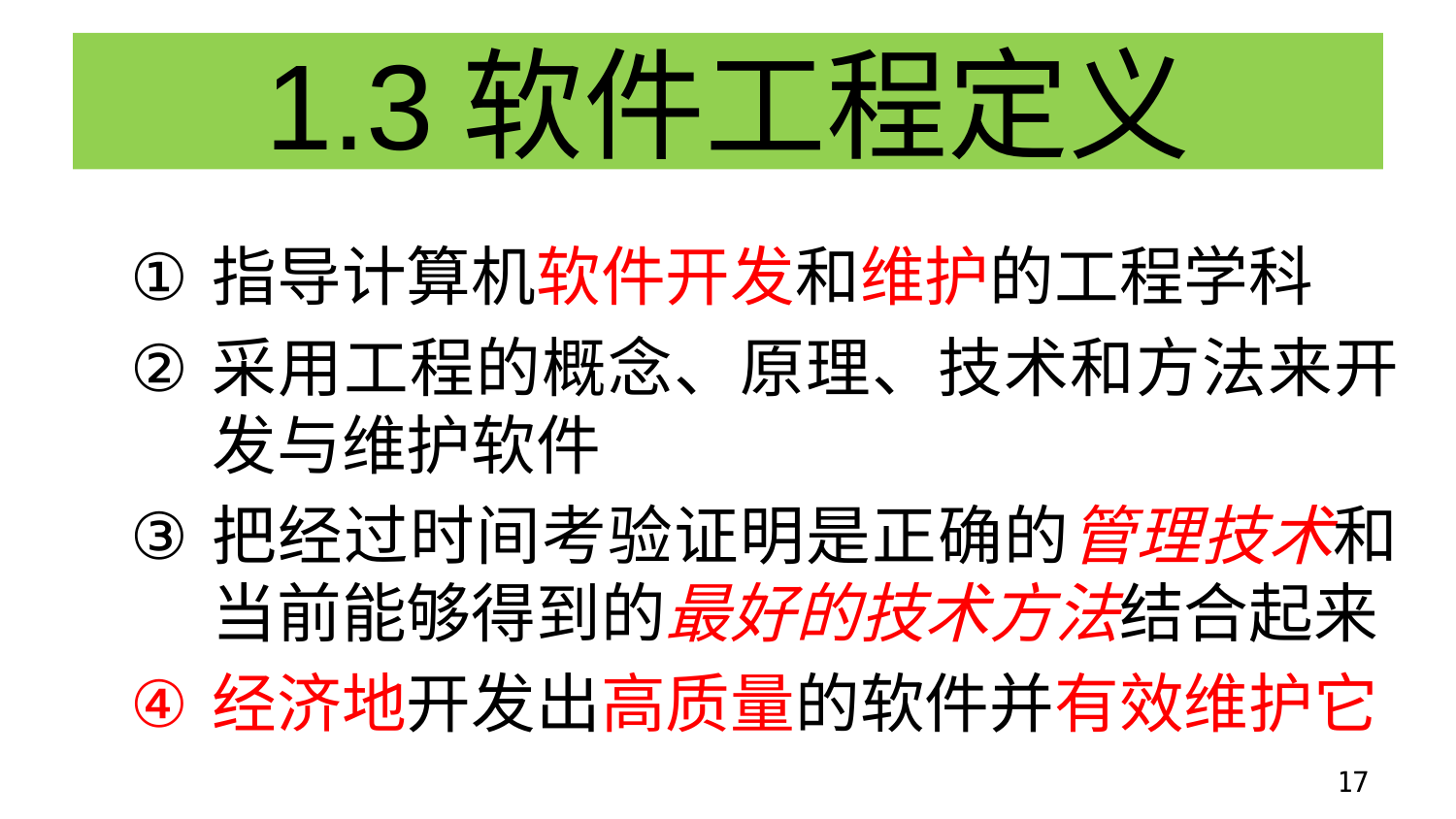

# 1.3软件工程定义
指导计算机软件开发和维护的工程学科
采用工程的概念、原理、技术和方法来开发与维护软件
把经过时间考验证明是正确的管理技术和当前能够得到的最好的技术方法结合起来
经济地开发出高质量的软件并有效维护它

17